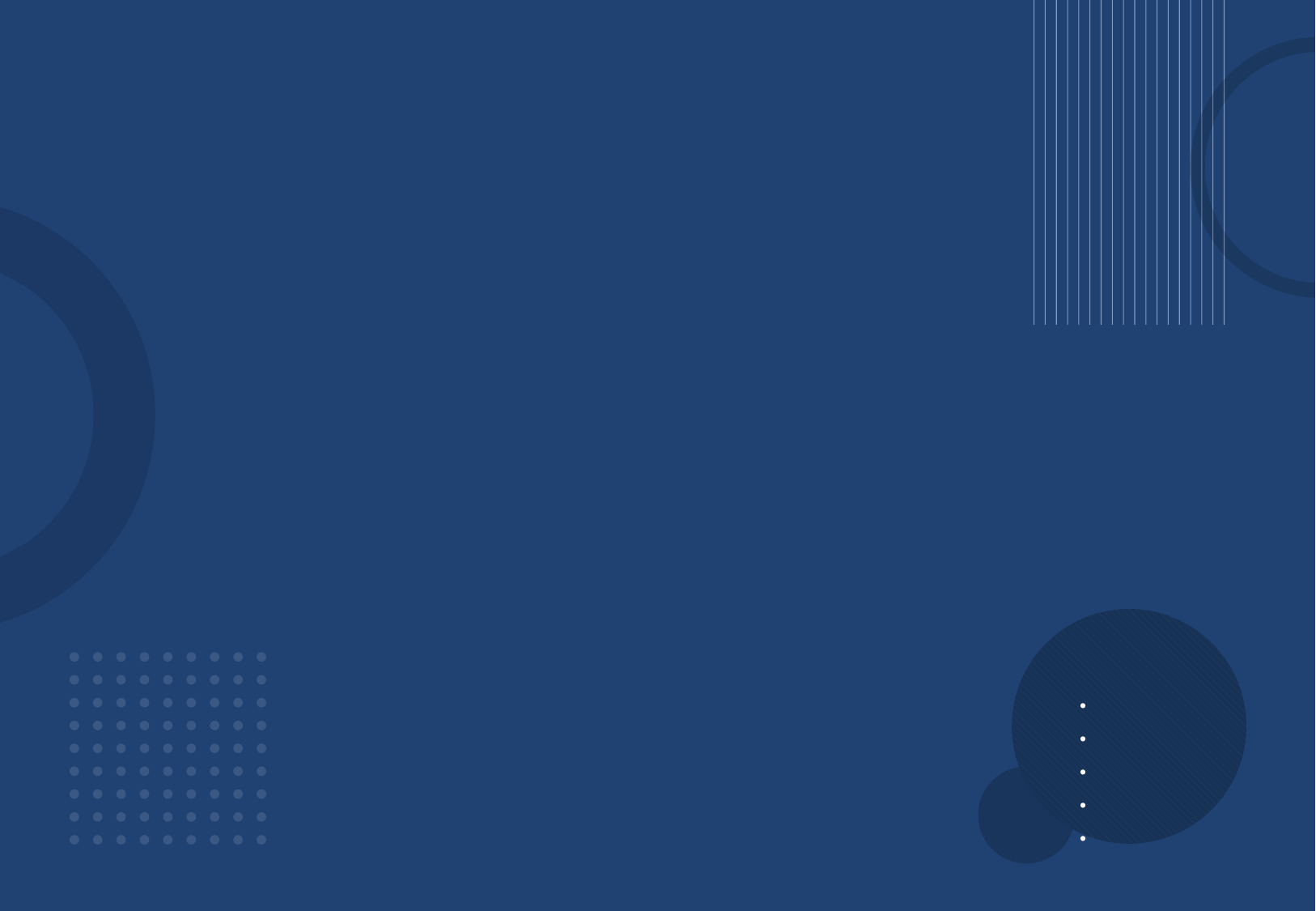

Data Analyst(데이터 분석가)
4조 카피바라
한주람
김효진
김태혁
이하은
천미진